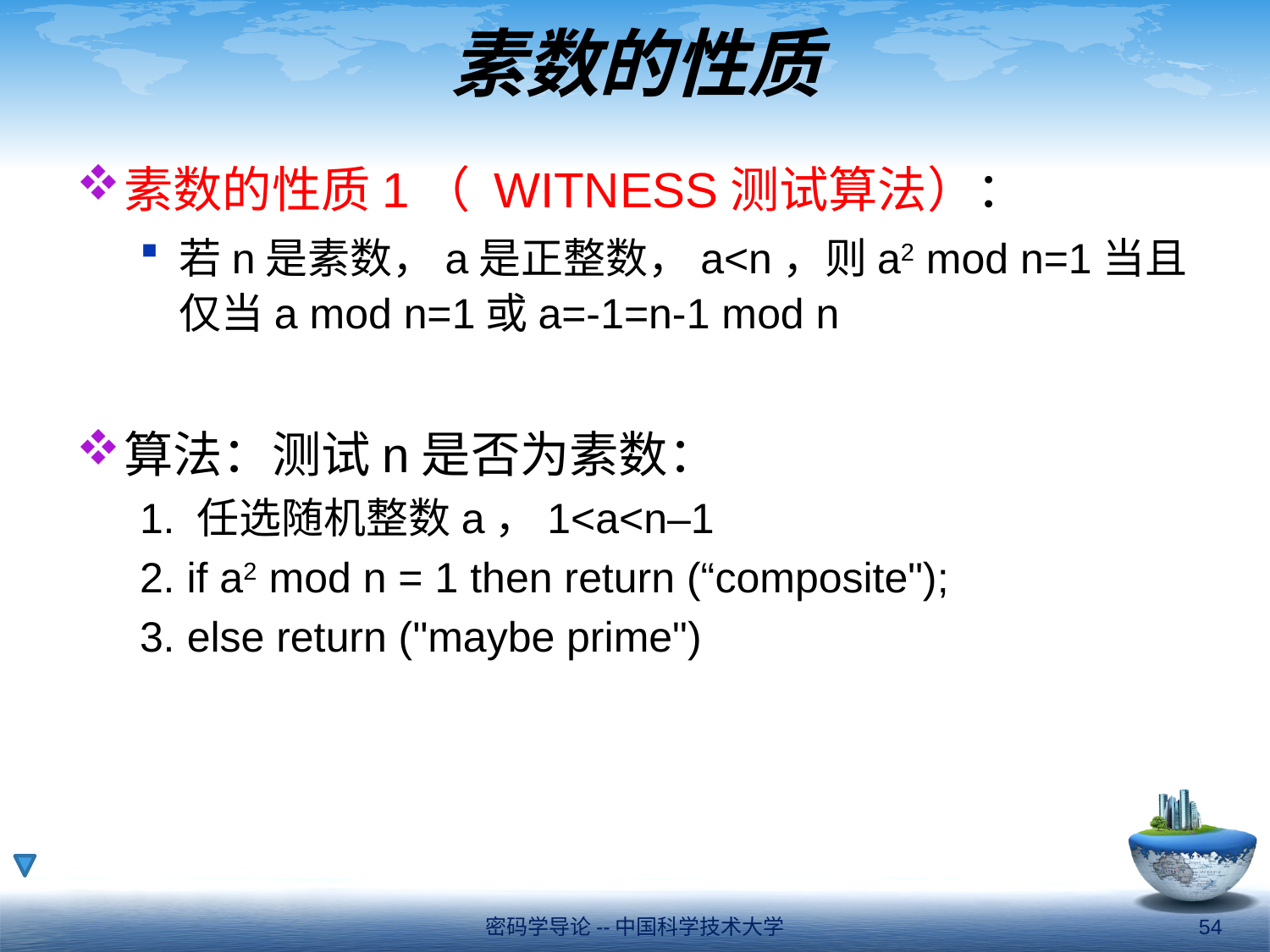

# 素数的性质
素数的性质1（ WITNESS测试算法）：
若n是素数，a是正整数，a<n，则a2 mod n=1当且仅当a mod n=1或a=-1=n-1 mod n

算法：测试n是否为素数：
1. 任选随机整数a，1<a<n–1
2. if a2 mod n = 1 then return (“composite");
3. else return ("maybe prime")

密码学导论--中国科学技术大学
54